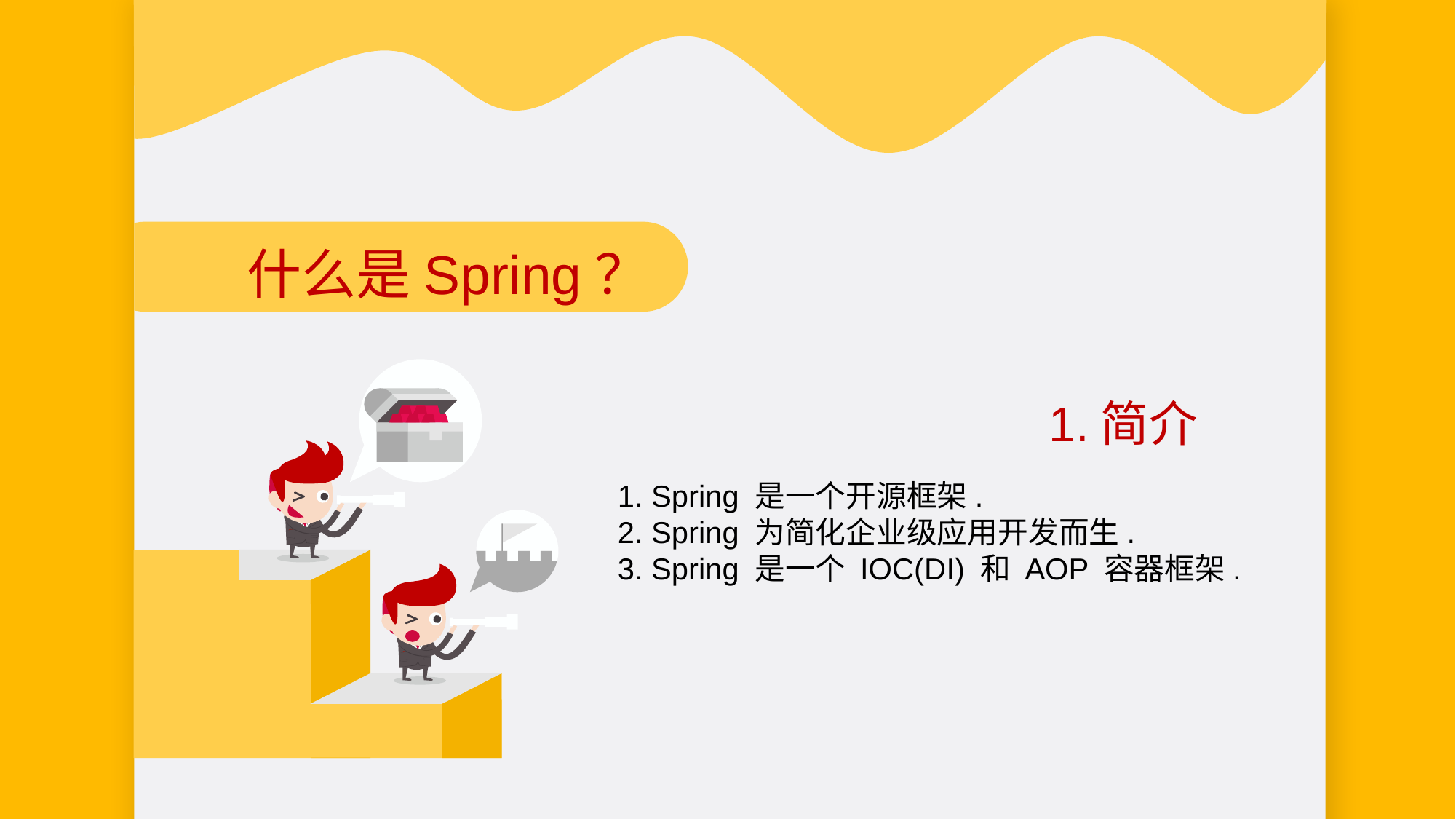

什么是Spring？

1.简介
1. Spring 是一个开源框架.
2. Spring 为简化企业级应用开发而生.
3. Spring 是一个 IOC(DI) 和 AOP 容器框架.